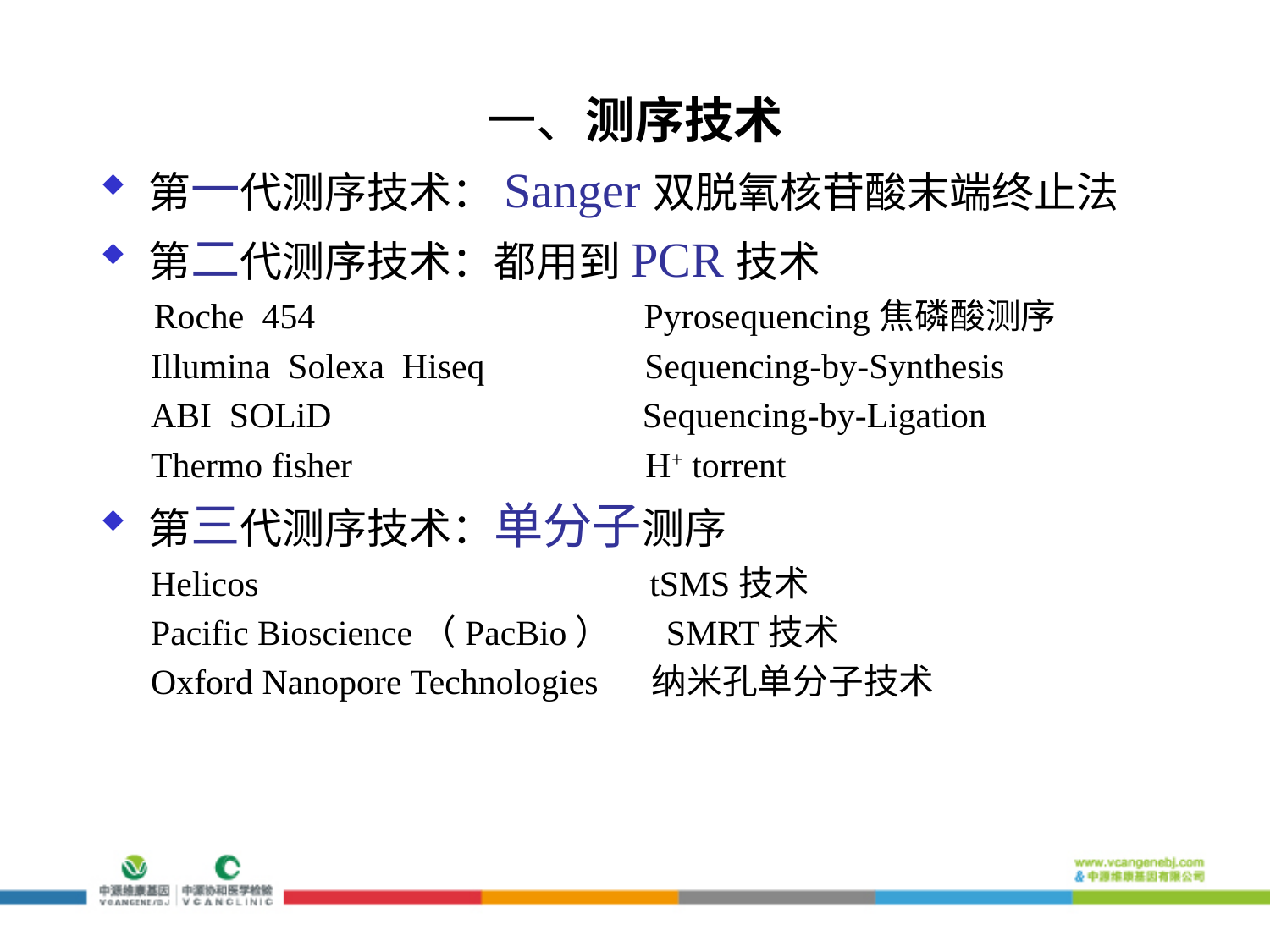

一、测序技术
第一代测序技术：Sanger双脱氧核苷酸末端终止法
第二代测序技术：都用到PCR技术
      Roche  454                                     Pyrosequencing焦磷酸测序
Illumina  Solexa  Hiseq                  Sequencing-by-Synthesis
ABI  SOLiD                                   Sequencing-by-Ligation
Thermo fisher                                 H+ torrent
第三代测序技术：单分子测序
Helicos                                            tSMS技术
Pacific Bioscience（PacBio）      SMRT技术
Oxford Nanopore Technologies     纳米孔单分子技术